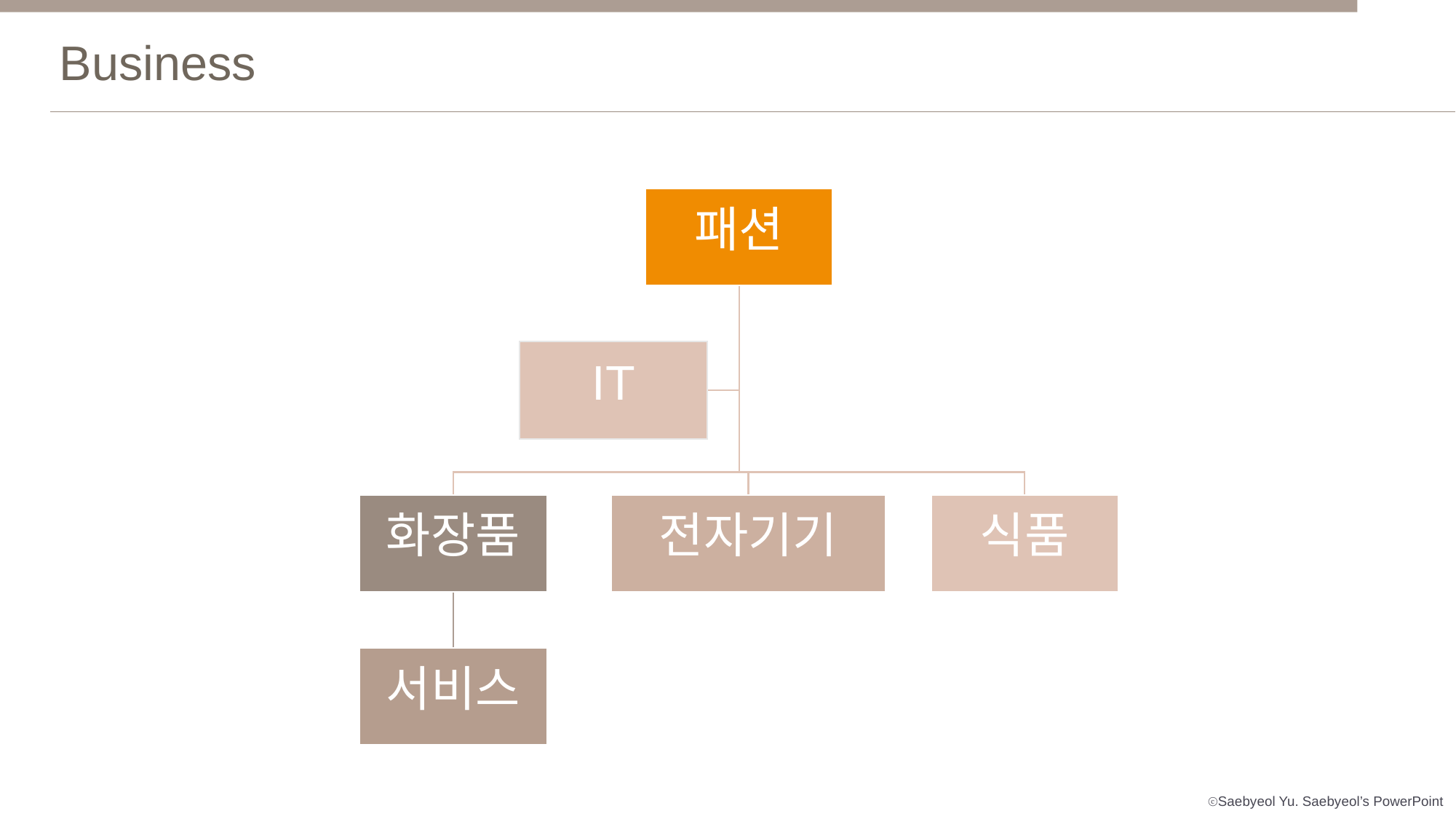

Business
패션

IT
화장품
전자기기
식품

서비스